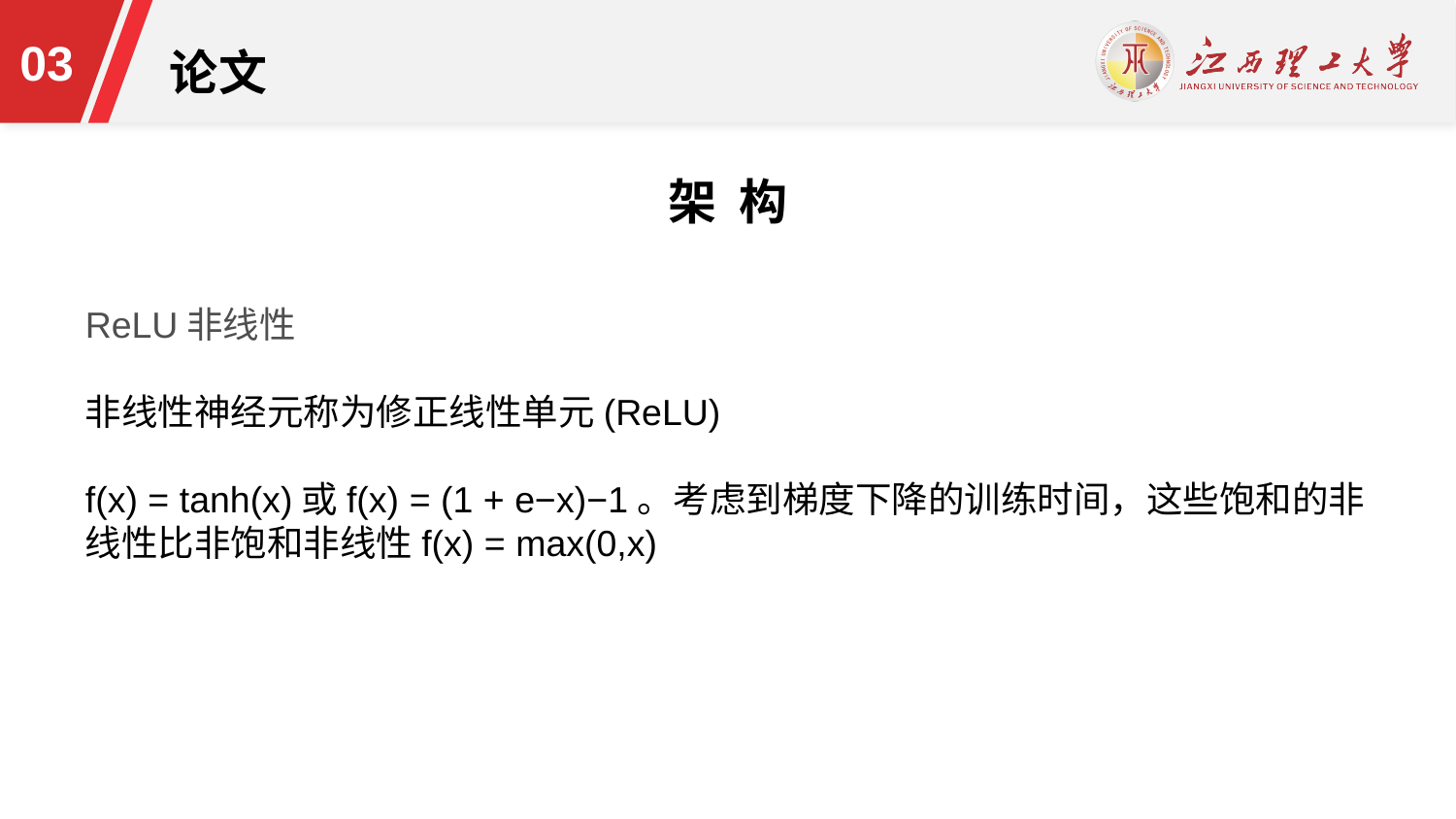

架  构
ReLU非线性

非线性神经元称为修正线性单元(ReLU)

f(x) = tanh(x)或f(x) = (1 + e−x)−1。考虑到梯度下降的训练时间，这些饱和的非线性比非饱和非线性f(x) = max(0,x)